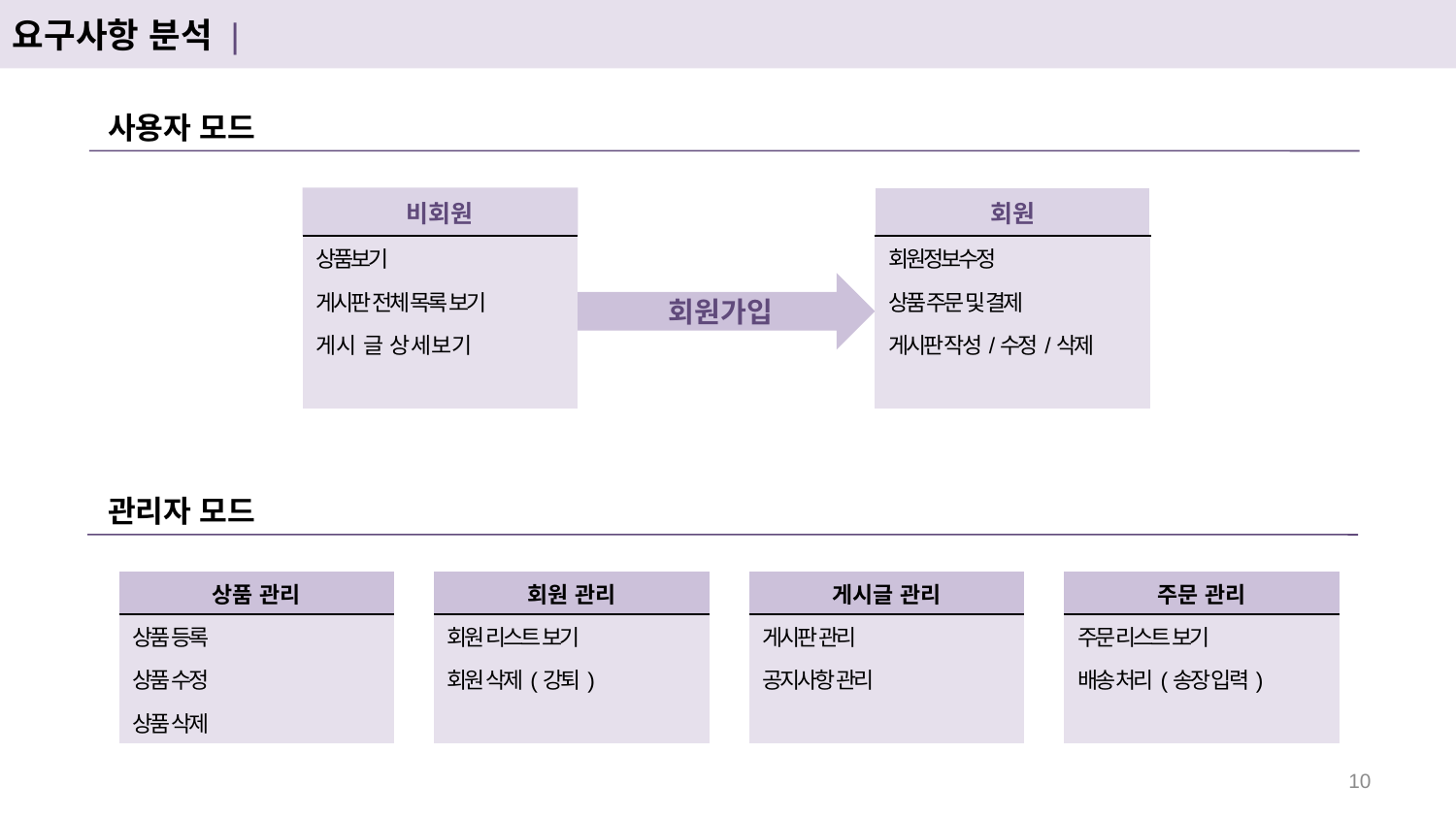

요구사항 분석 |
사용자 모드
| 비회원 |
| --- |
| 상품보기 |
| 게시판 전체 목록 보기 |
| 게시 글 상세보기 |
|  |
| 회원 |
| --- |
| 회원정보수정 |
| 상품 주문 및 결제 |
| 게시판 작성/수정/삭제 |
|  |
 회원가입
관리자 모드
| 상품 관리 |
| --- |
| 상품 등록 |
| 상품 수정 |
| 상품 삭제 |
| 회원 관리 |
| --- |
| 회원 리스트 보기 |
| 회원 삭제(강퇴) |
|  |
| 게시글 관리 |
| --- |
| 게시판 관리 |
| 공지사항 관리 |
|  |
| 주문 관리 |
| --- |
| 주문 리스트 보기 |
| 배송 처리(송장 입력) |
|  |
10